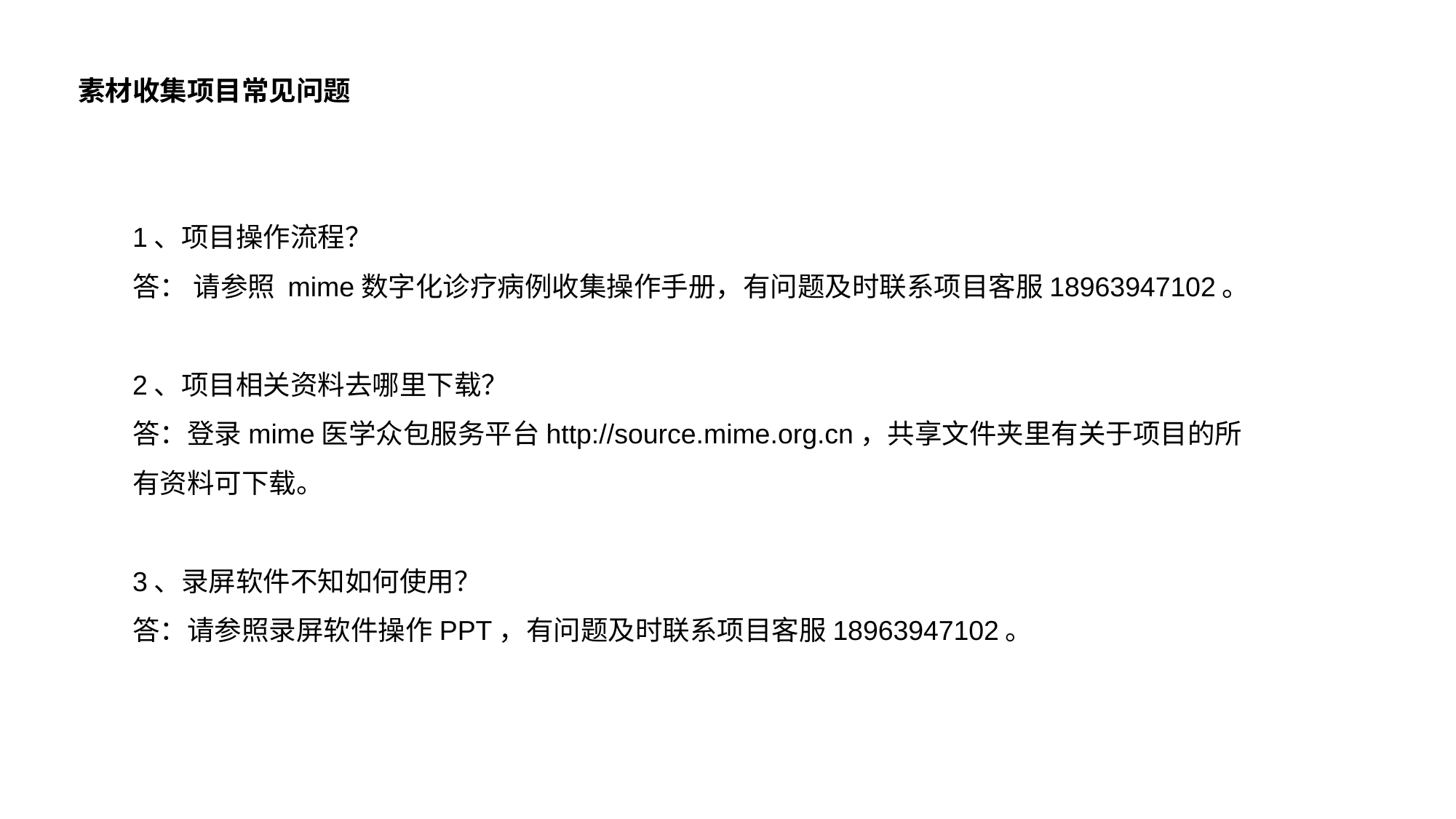

素材收集项目常见问题
1、项目操作流程？
答： 请参照 mime数字化诊疗病例收集操作手册，有问题及时联系项目客服18963947102。

2、项目相关资料去哪里下载？
答：登录mime医学众包服务平台http://source.mime.org.cn，共享文件夹里有关于项目的所有资料可下载。

3、录屏软件不知如何使用？
答：请参照录屏软件操作PPT，有问题及时联系项目客服18963947102。